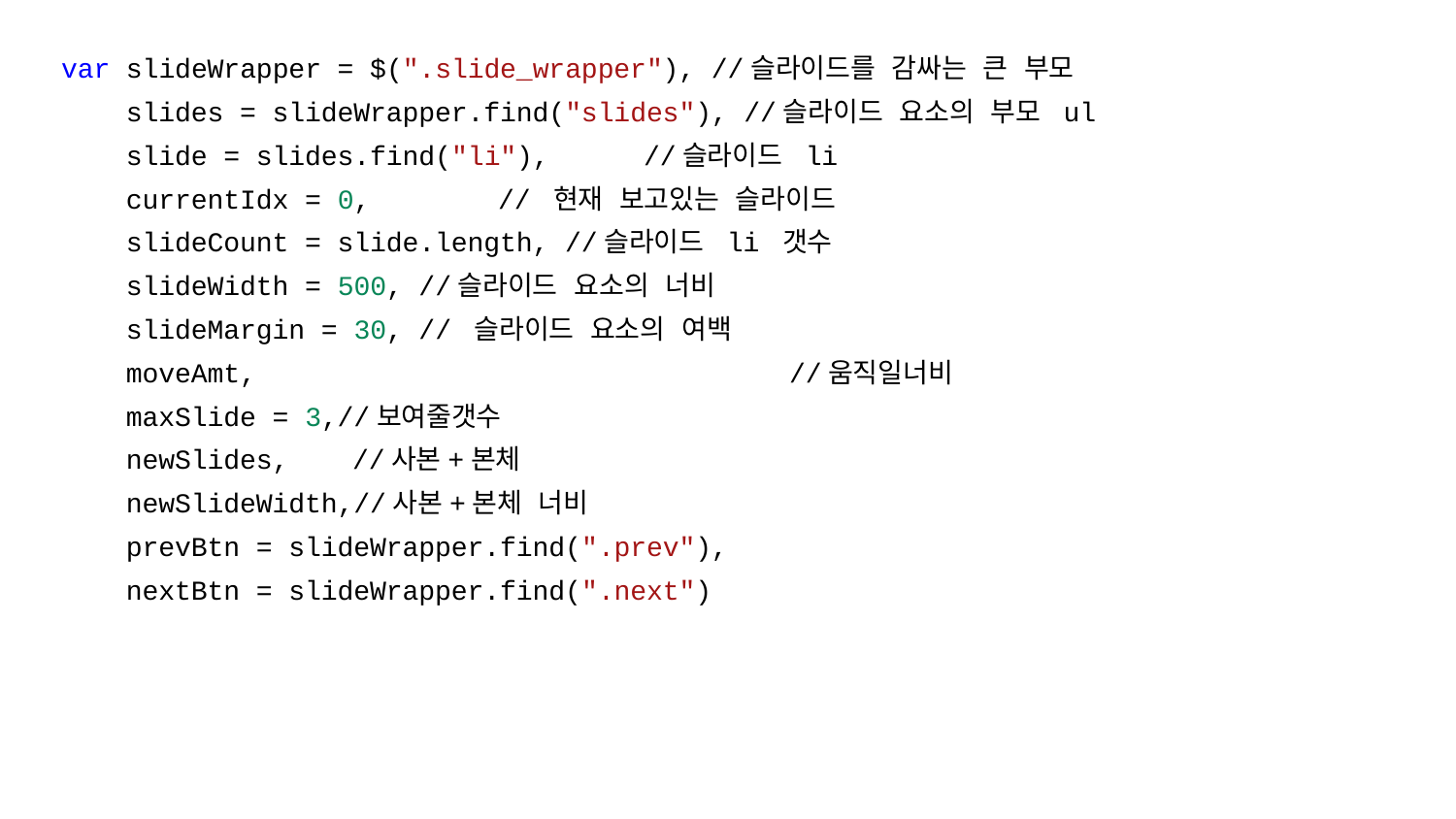

var slideWrapper = $(".slide_wrapper"), //슬라이드를 감싸는 큰 부모
    slides = slideWrapper.find("slides"), //슬라이드 요소의 부모 ul
    slide = slides.find("li"),	//슬라이드 li
    currentIdx = 0,	// 현재 보고있는 슬라이드
    slideCount = slide.length, //슬라이드 li 갯수
    slideWidth = 500, //슬라이드 요소의 너비
    slideMargin = 30, // 슬라이드 요소의 여백
    moveAmt,				//움직일너비
    maxSlide = 3,//보여줄갯수
    newSlides,	//사본+본체
    newSlideWidth,//사본+본체 너비
    prevBtn = slideWrapper.find(".prev"),
    nextBtn = slideWrapper.find(".next")